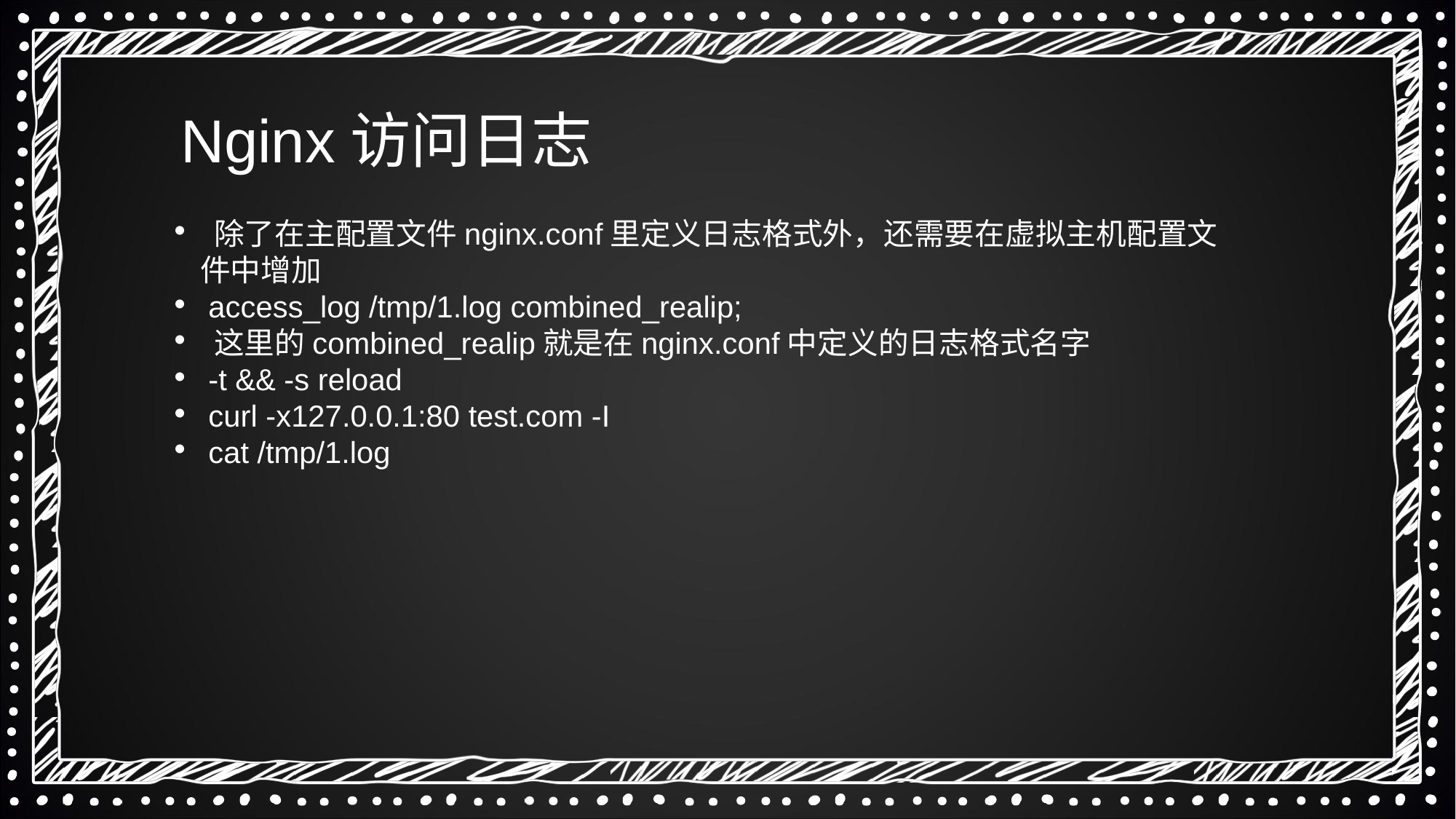

Nginx访问日志
 除了在主配置文件nginx.conf里定义日志格式外，还需要在虚拟主机配置文件中增加
 access_log /tmp/1.log combined_realip;
 这里的combined_realip就是在nginx.conf中定义的日志格式名字
 -t && -s reload
 curl -x127.0.0.1:80 test.com -I
 cat /tmp/1.log